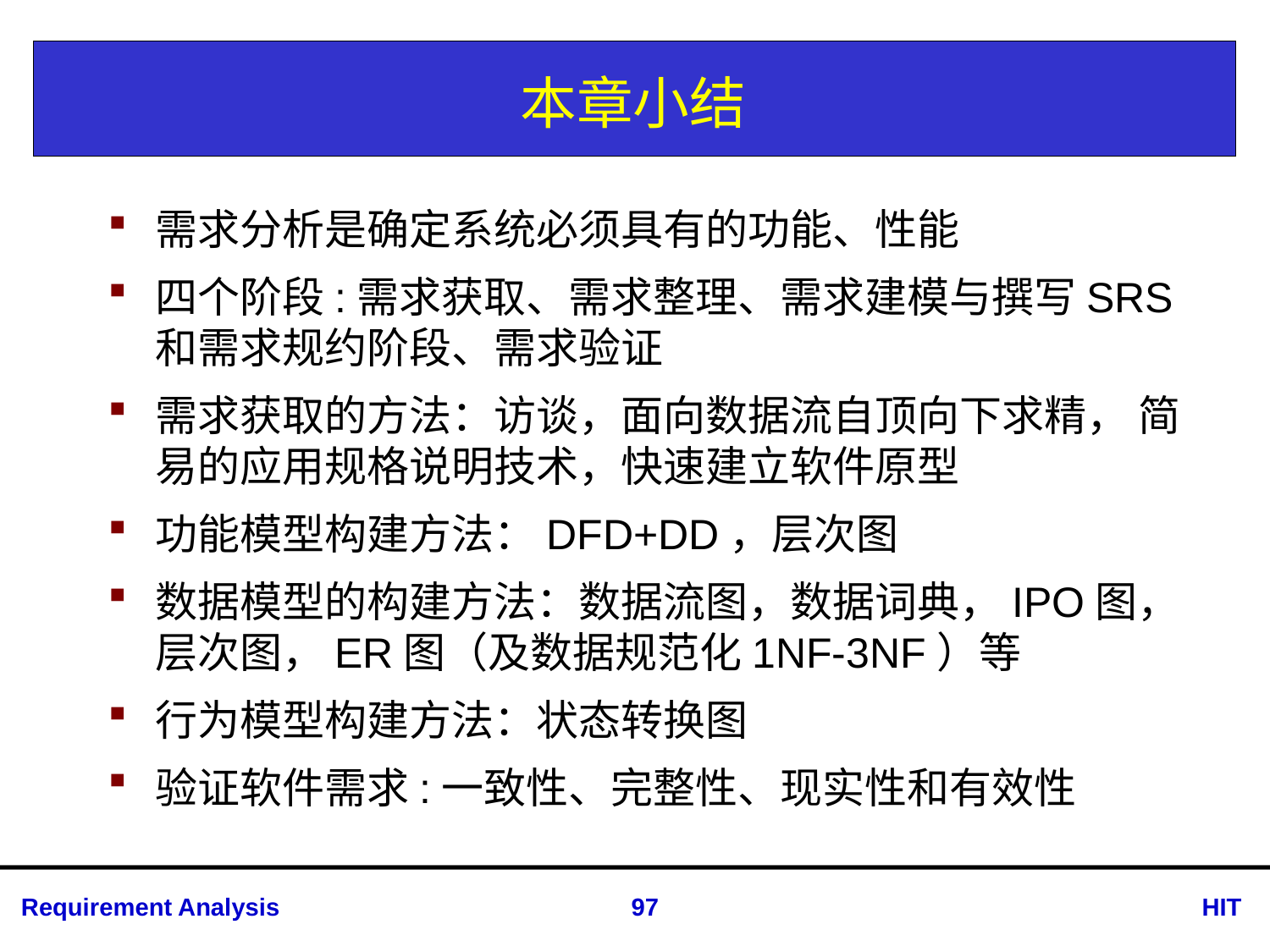

# 本章小结
需求分析是确定系统必须具有的功能、性能
四个阶段:需求获取、需求整理、需求建模与撰写SRS和需求规约阶段、需求验证
需求获取的方法：访谈，面向数据流自顶向下求精， 简易的应用规格说明技术，快速建立软件原型
功能模型构建方法：DFD+DD，层次图
数据模型的构建方法：数据流图，数据词典，IPO图，层次图，ER图（及数据规范化1NF-3NF）等
行为模型构建方法：状态转换图
验证软件需求:一致性、完整性、现实性和有效性